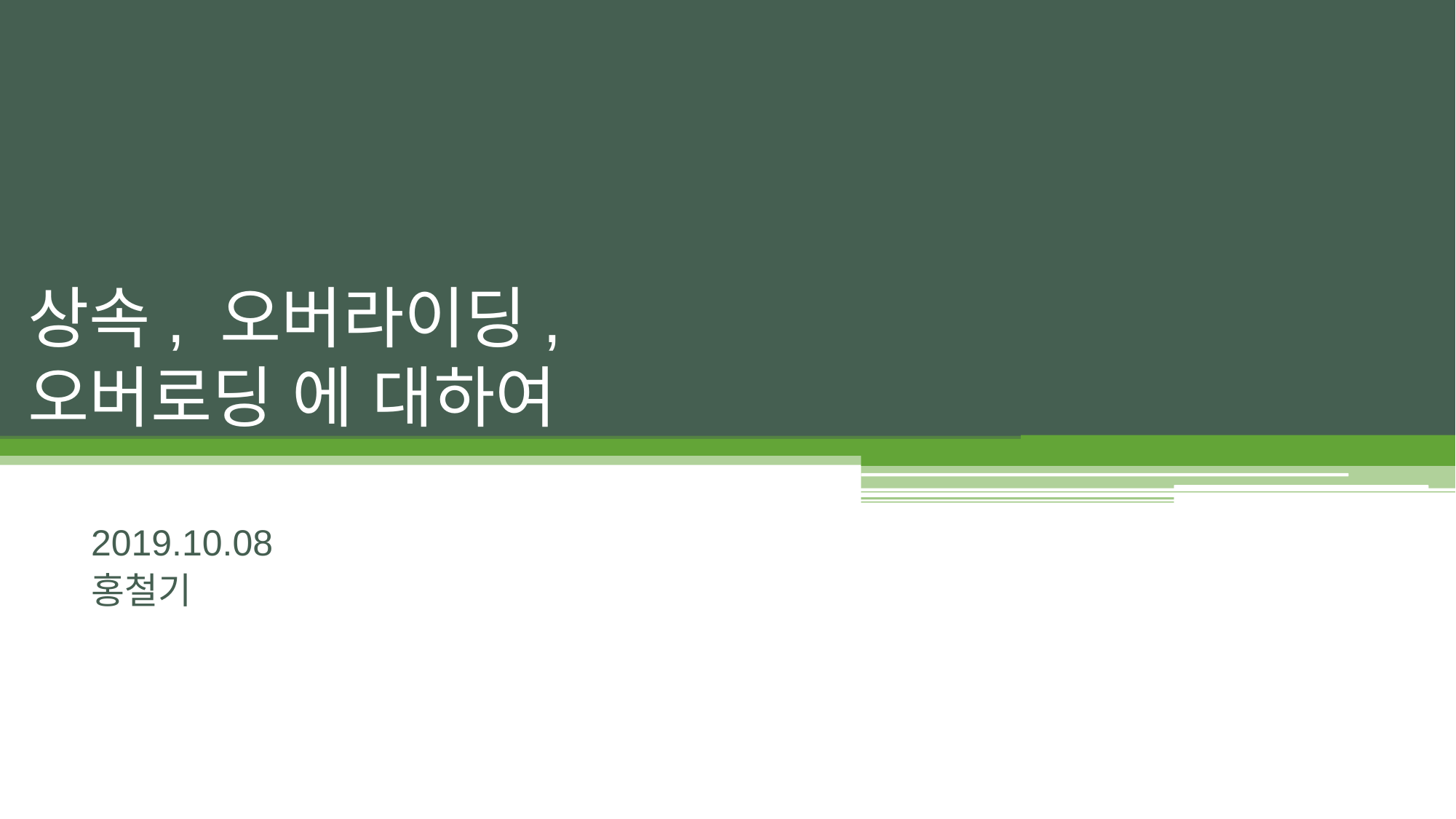

# 상속, 오버라이딩, 오버로딩 에 대하여

2019.10.08
홍철기